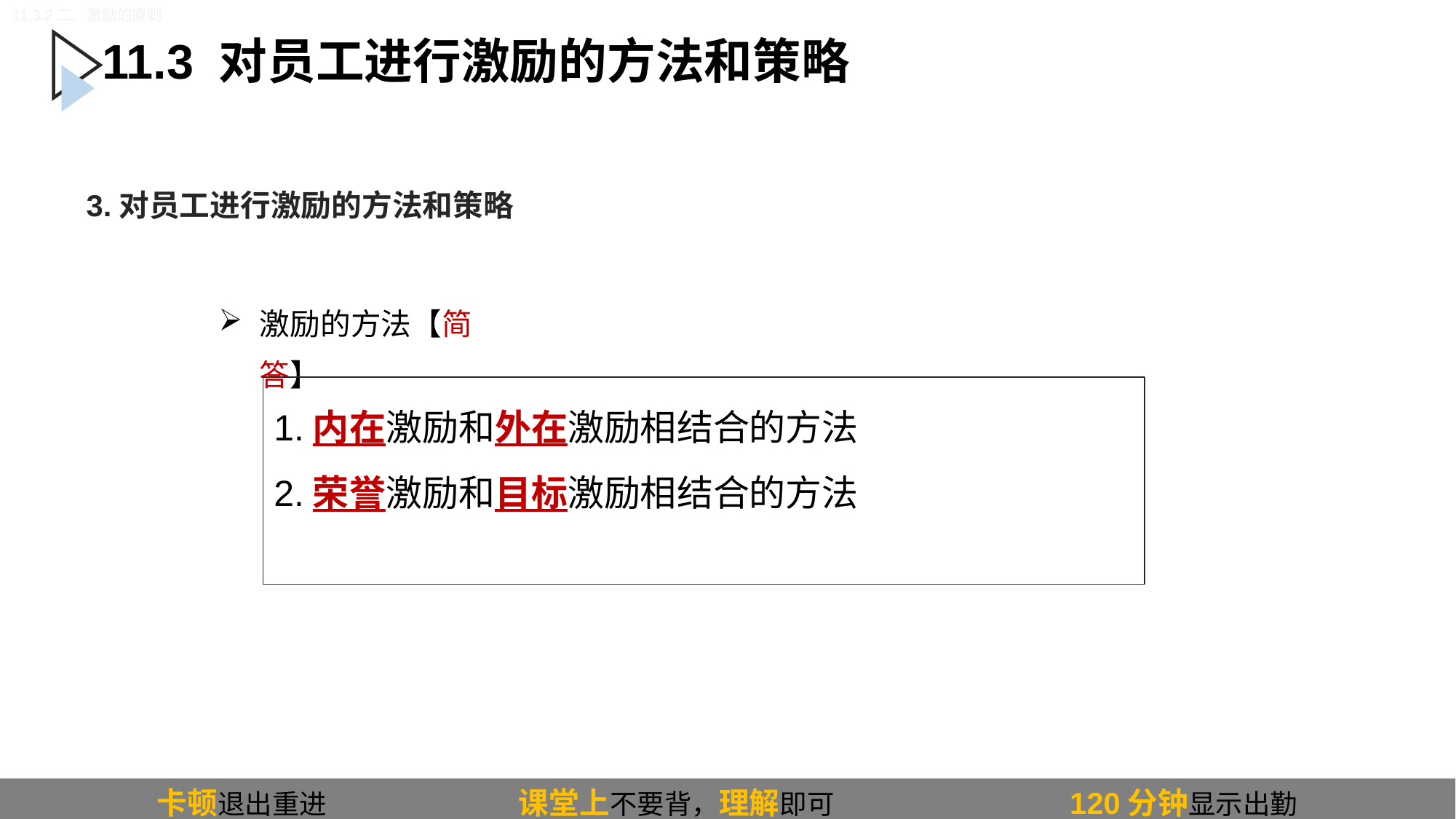

11.3.2二、激励的原则
11.3 对员工进行激励的方法和策略

3.对员工进行激励的方法和策略
激励的方法【简答】
1.内在激励和外在激励相结合的方法
2.荣誉激励和目标激励相结合的方法